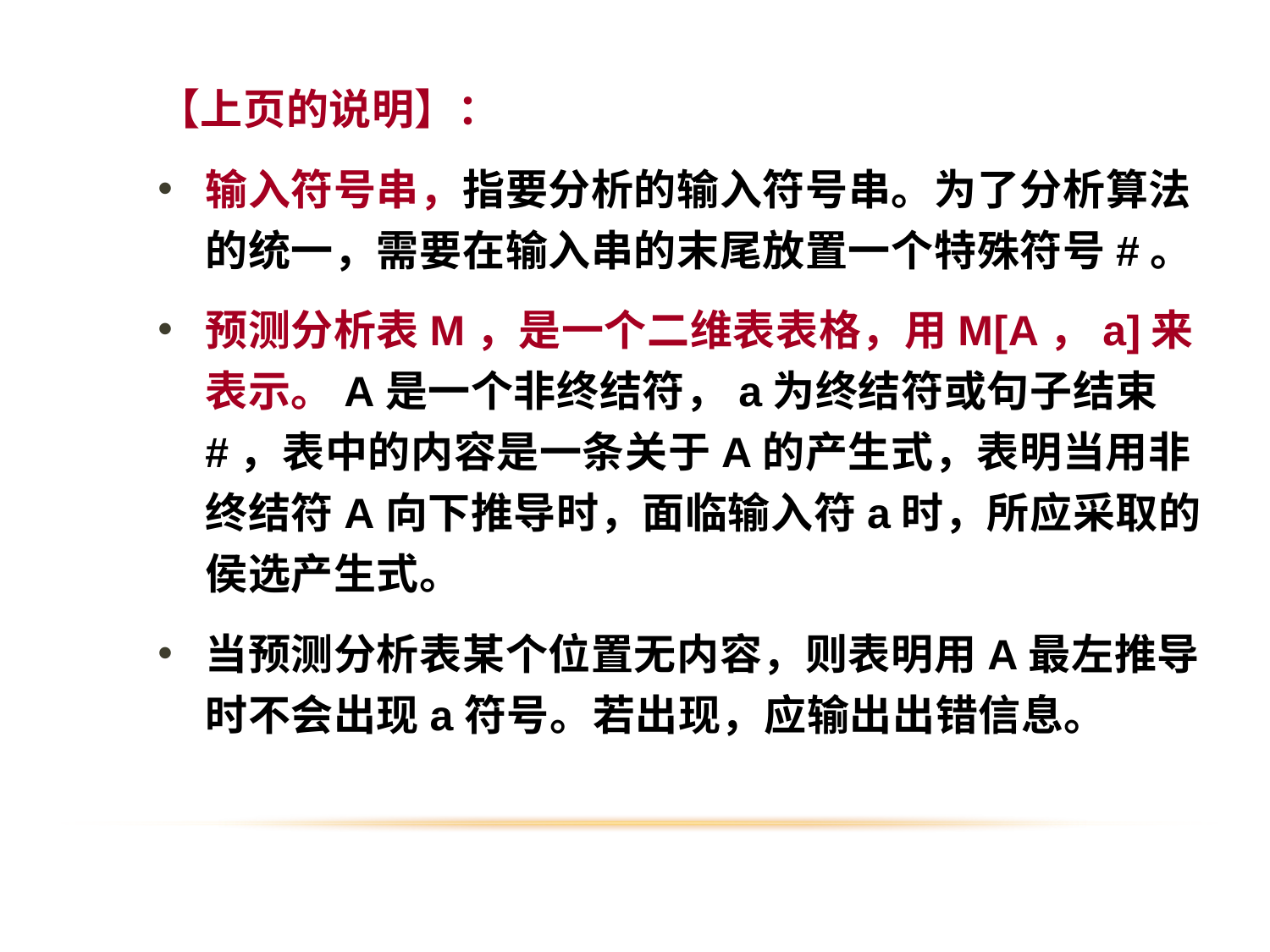

【上页的说明】：
输入符号串，指要分析的输入符号串。为了分析算法的统一，需要在输入串的末尾放置一个特殊符号#。
预测分析表M，是一个二维表表格，用M[A，a]来表示。A是一个非终结符，a为终结符或句子结束#，表中的内容是一条关于A的产生式，表明当用非终结符A向下推导时，面临输入符a时，所应采取的侯选产生式。
当预测分析表某个位置无内容，则表明用A最左推导时不会出现a符号。若出现，应输出出错信息。
12